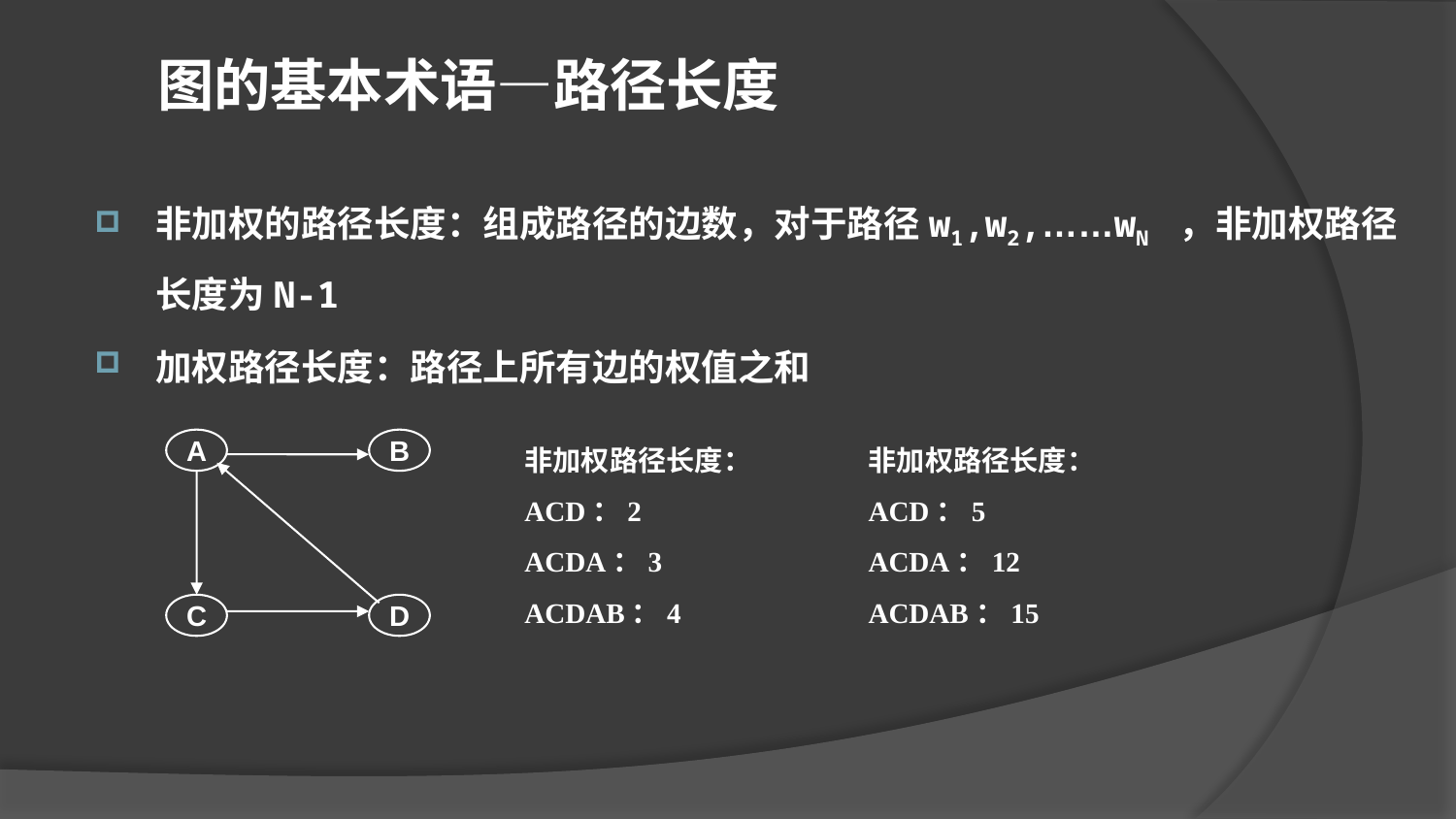

图的基本术语—路径长度
非加权的路径长度：组成路径的边数，对于路径w1,w2,……wN ，非加权路径长度为N-1
加权路径长度：路径上所有边的权值之和

非加权路径长度：
ACD：2
ACDA：3
ACDAB：4
非加权路径长度：
ACD：5
ACDA：12
ACDAB：15
A
B

C
D